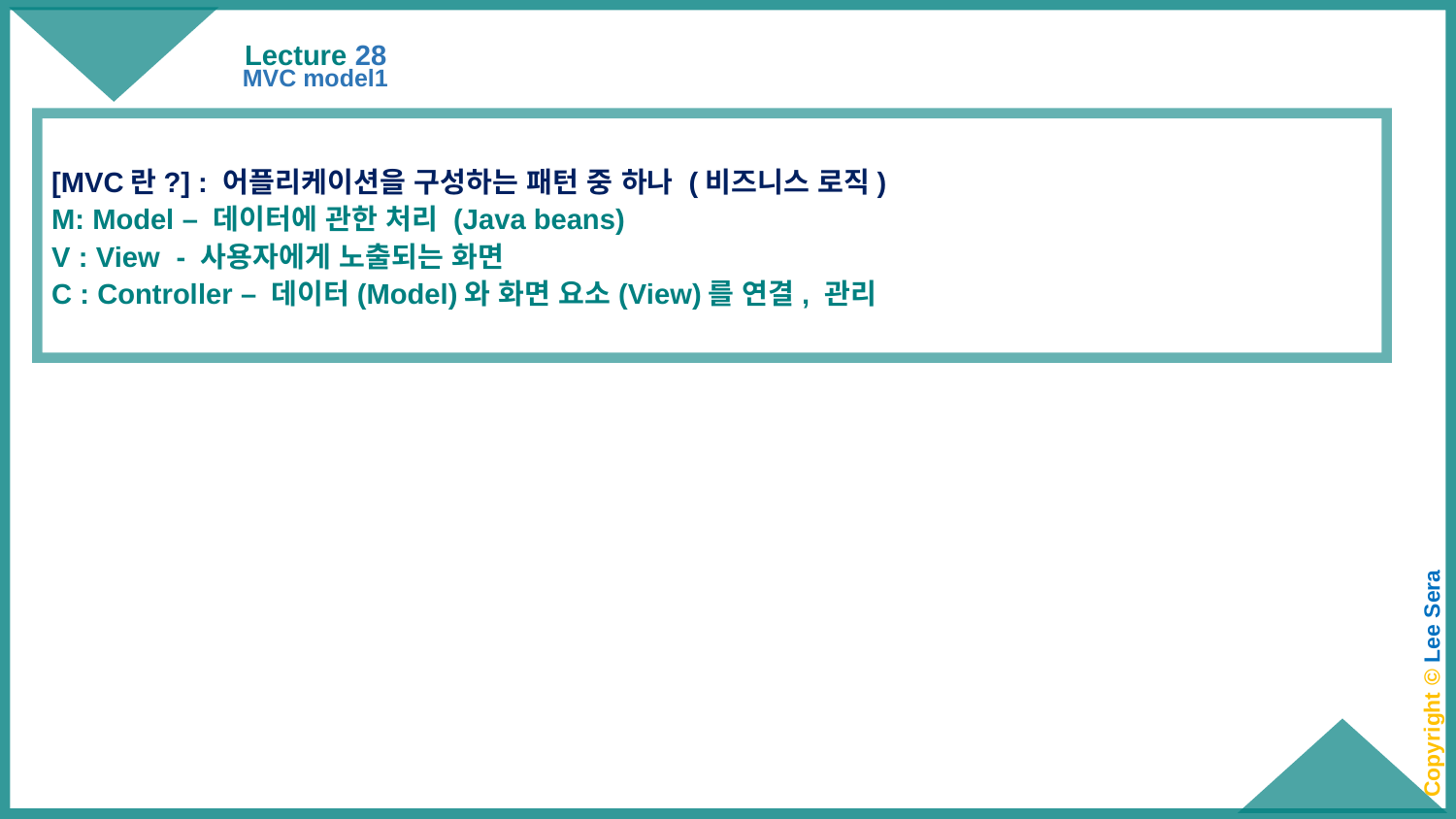

# Lecture 28
MVC model1
[MVC란?] : 어플리케이션을 구성하는 패턴 중 하나 (비즈니스 로직)
M: Model – 데이터에 관한 처리 (Java beans)
V : View  - 사용자에게 노출되는 화면
C : Controller – 데이터(Model)와 화면 요소(View)를 연결, 관리
Copyright © Lee Sera